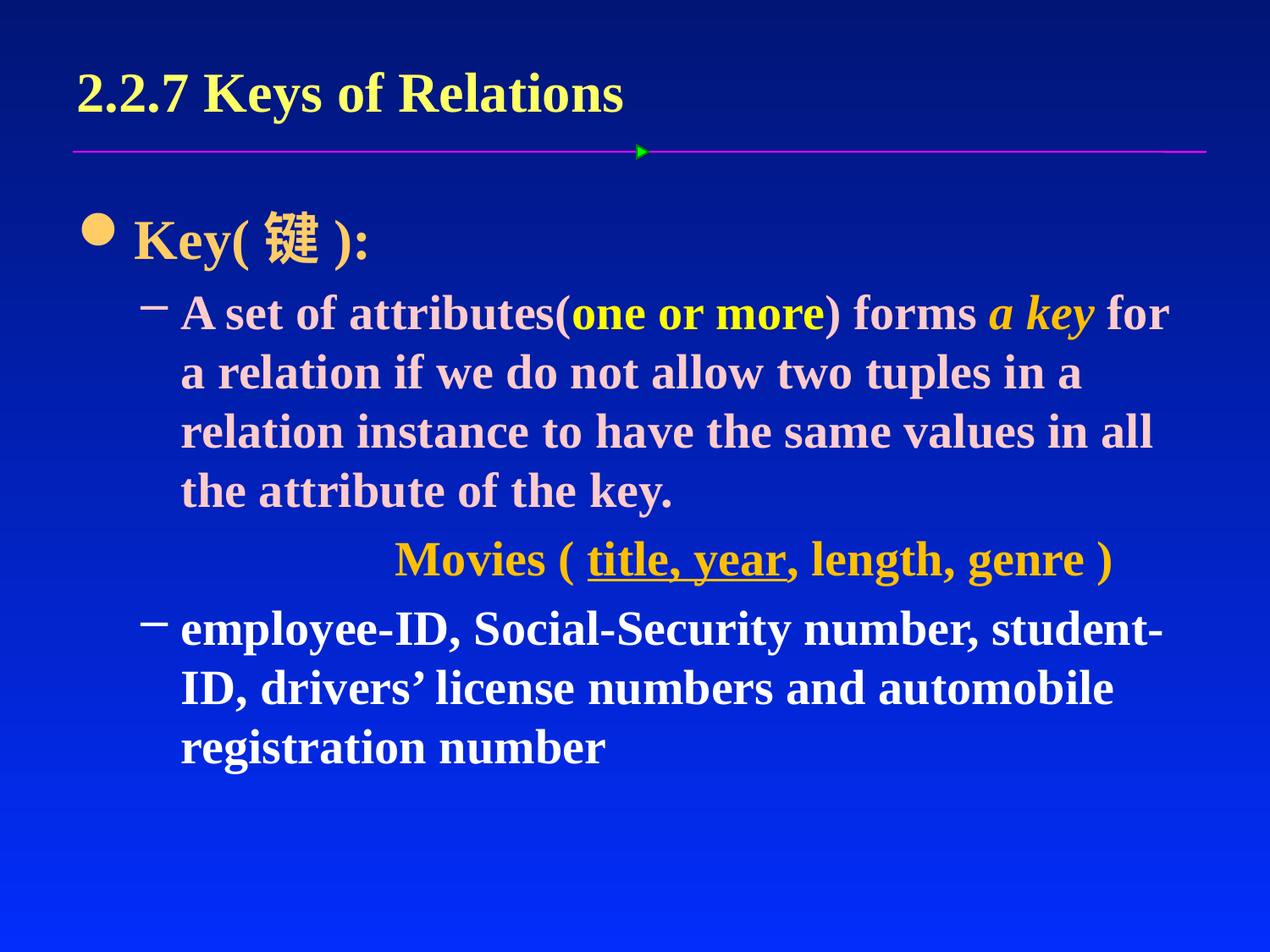

# 2.2.7 Keys of Relations

Key(键):
A set of attributes(one or more) forms a key for a relation if we do not allow two tuples in a relation instance to have the same values in all the attribute of the key.
		Movies ( title, year, length, genre )
employee-ID, Social-Security number, student-ID, drivers’ license numbers and automobile registration number